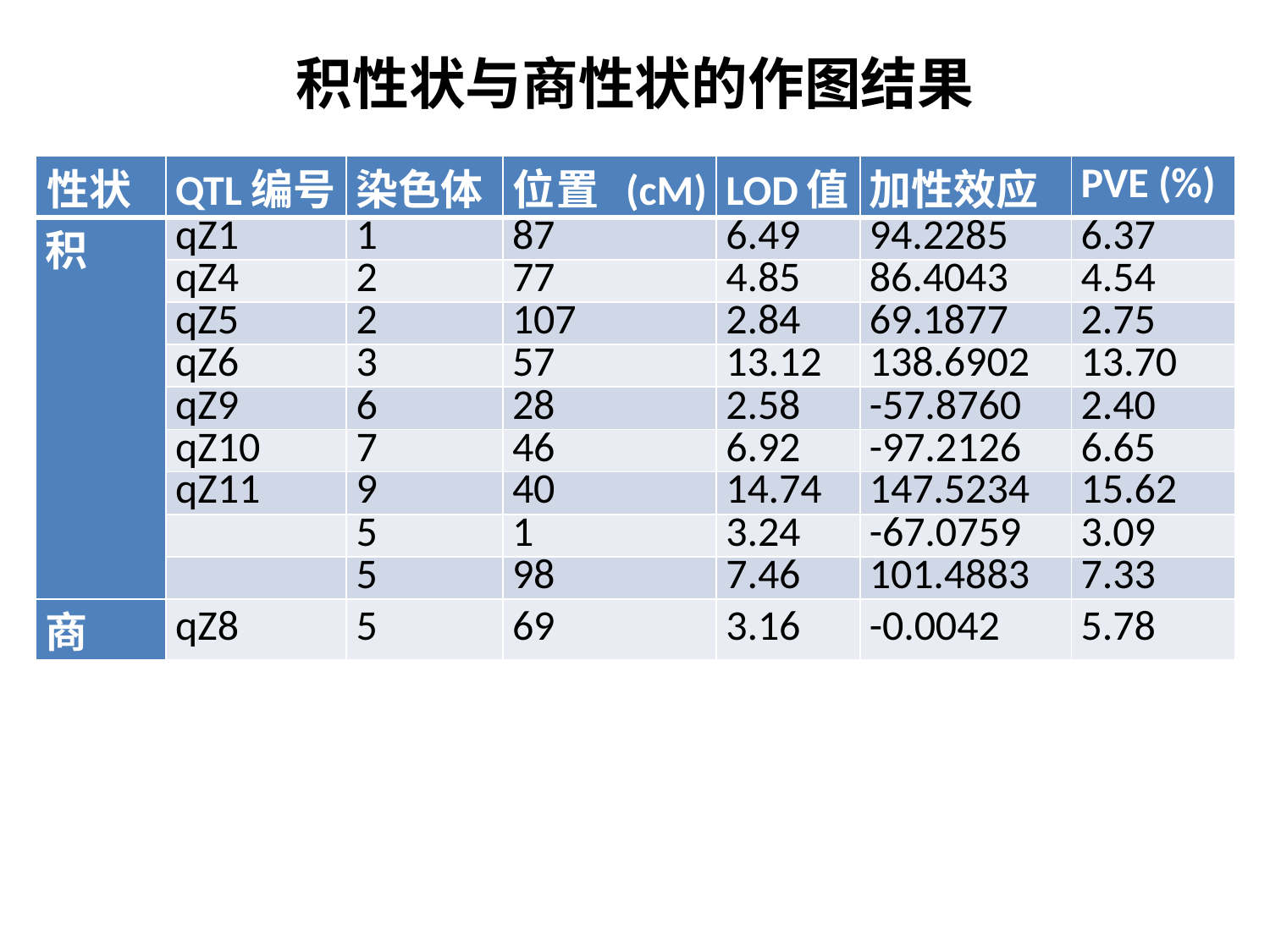

# 积性状与商性状的作图结果
| 性状 | QTL编号 | 染色体 | 位置 (cM) | LOD值 | 加性效应 | PVE (%) |
| --- | --- | --- | --- | --- | --- | --- |
| 积 | qZ1 | 1 | 87 | 6.49 | 94.2285 | 6.37 |
|  | qZ4 | 2 | 77 | 4.85 | 86.4043 | 4.54 |
|  | qZ5 | 2 | 107 | 2.84 | 69.1877 | 2.75 |
|  | qZ6 | 3 | 57 | 13.12 | 138.6902 | 13.70 |
|  | qZ9 | 6 | 28 | 2.58 | -57.8760 | 2.40 |
|  | qZ10 | 7 | 46 | 6.92 | -97.2126 | 6.65 |
|  | qZ11 | 9 | 40 | 14.74 | 147.5234 | 15.62 |
|  |  | 5 | 1 | 3.24 | -67.0759 | 3.09 |
|  |  | 5 | 98 | 7.46 | 101.4883 | 7.33 |
| 商 | qZ8 | 5 | 69 | 3.16 | -0.0042 | 5.78 |